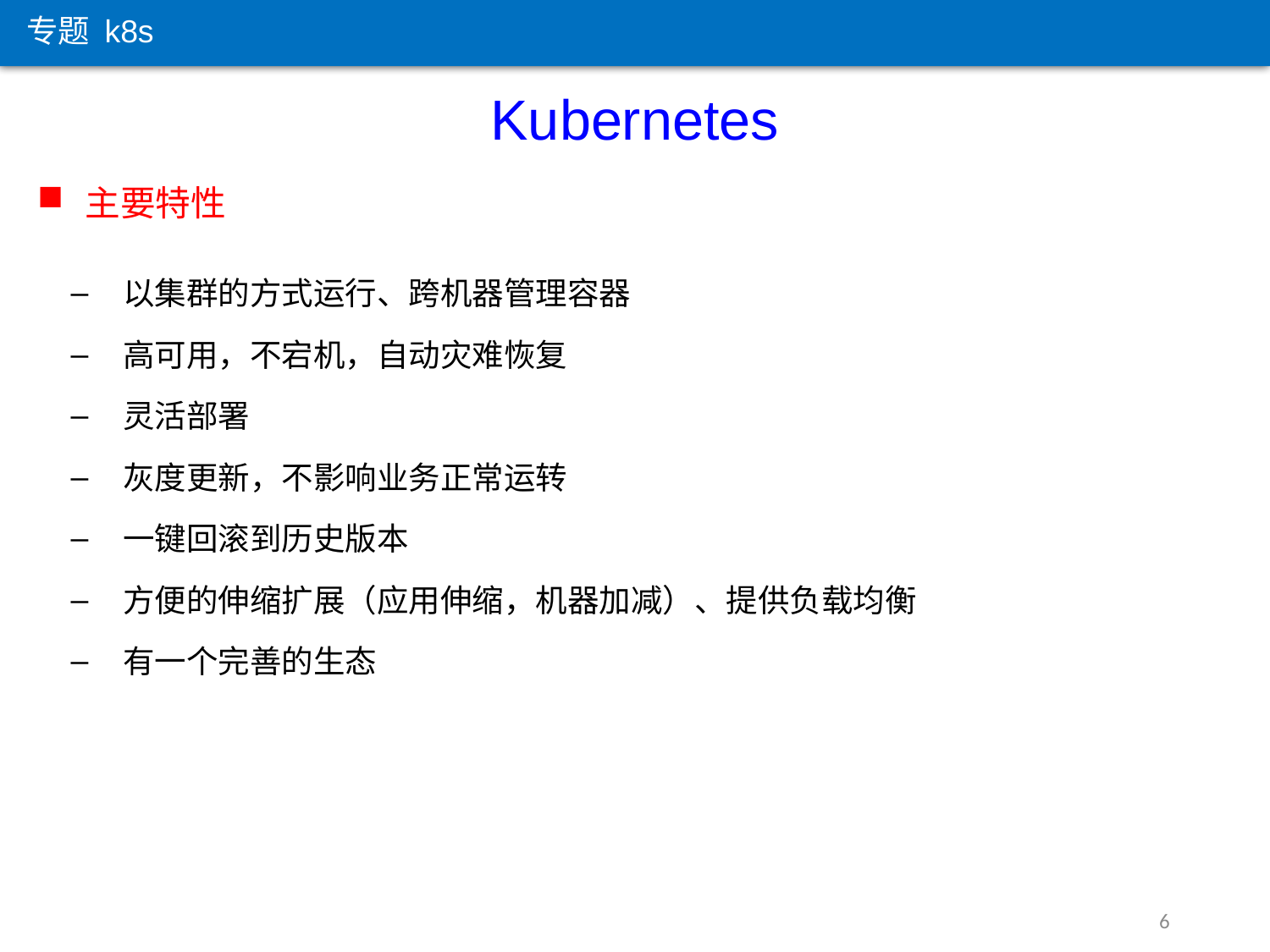

专题 k8s
Kubernetes
主要特性
  以集群的方式运行、跨机器管理容器
  高可用，不宕机，自动灾难恢复
  灵活部署
  灰度更新，不影响业务正常运转
  一键回滚到历史版本
  方便的伸缩扩展（应用伸缩，机器加减）、提供负载均衡
  有一个完善的生态
6